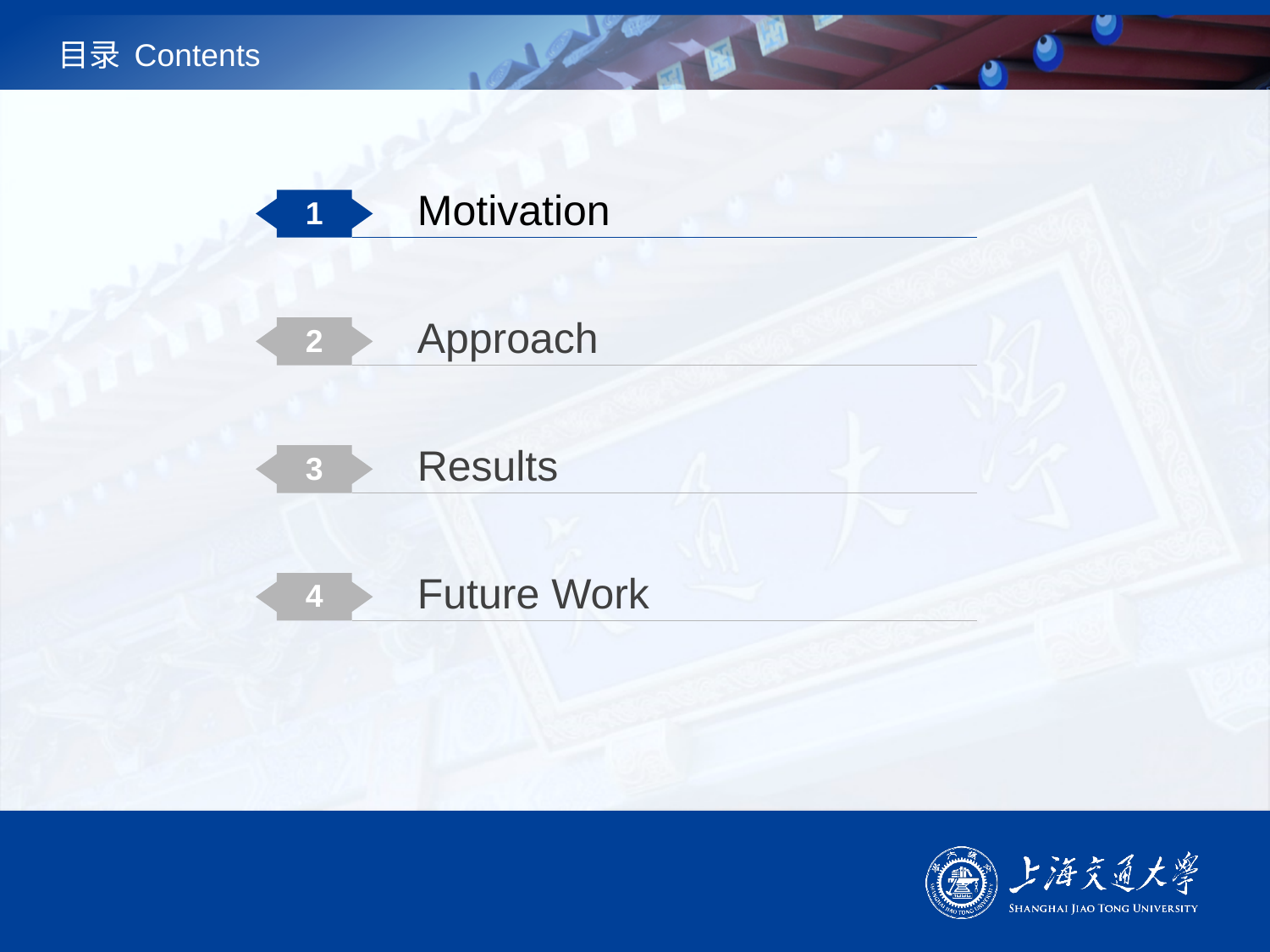

# 目录 Contents
Motivation
1

Approach
2

Results
3

Future Work
4